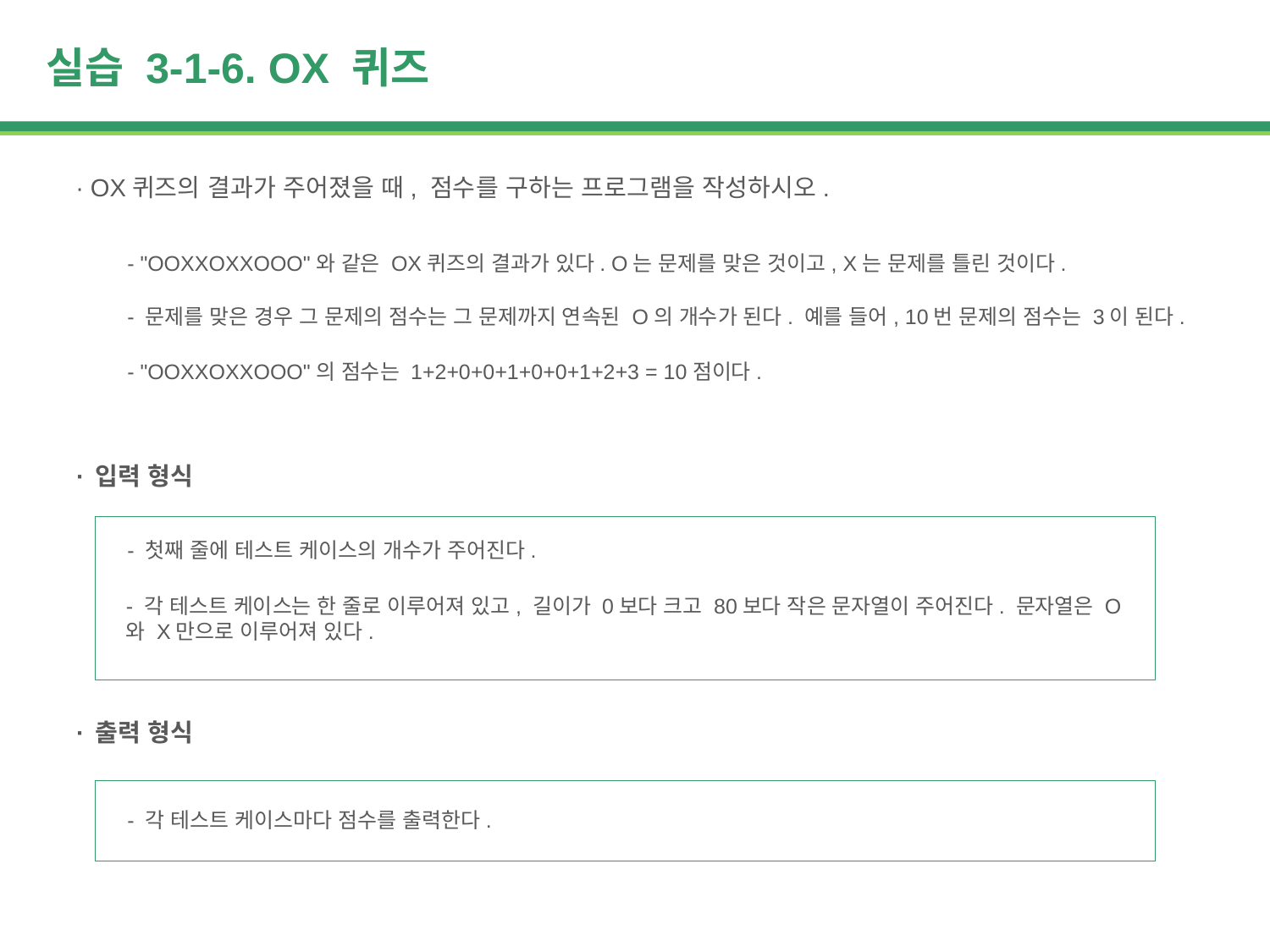

실습 3-1-6. OX 퀴즈

∙ OX퀴즈의 결과가 주어졌을 때, 점수를 구하는 프로그램을 작성하시오.
- "OOXXOXXOOO"와 같은 OX퀴즈의 결과가 있다. O는 문제를 맞은 것이고, X는 문제를 틀린 것이다.
- 문제를 맞은 경우 그 문제의 점수는 그 문제까지 연속된 O의 개수가 된다. 예를 들어, 10번 문제의 점수는 3이 된다.
- "OOXXOXXOOO"의 점수는 1+2+0+0+1+0+0+1+2+3 = 10점이다.
∙ 입력 형식

- 첫째 줄에 테스트 케이스의 개수가 주어진다.
- 각 테스트 케이스는 한 줄로 이루어져 있고, 길이가 0보다 크고 80보다 작은 문자열이 주어진다. 문자열은 O와 X만으로 이루어져 있다.
∙ 출력 형식

- 각 테스트 케이스마다 점수를 출력한다.